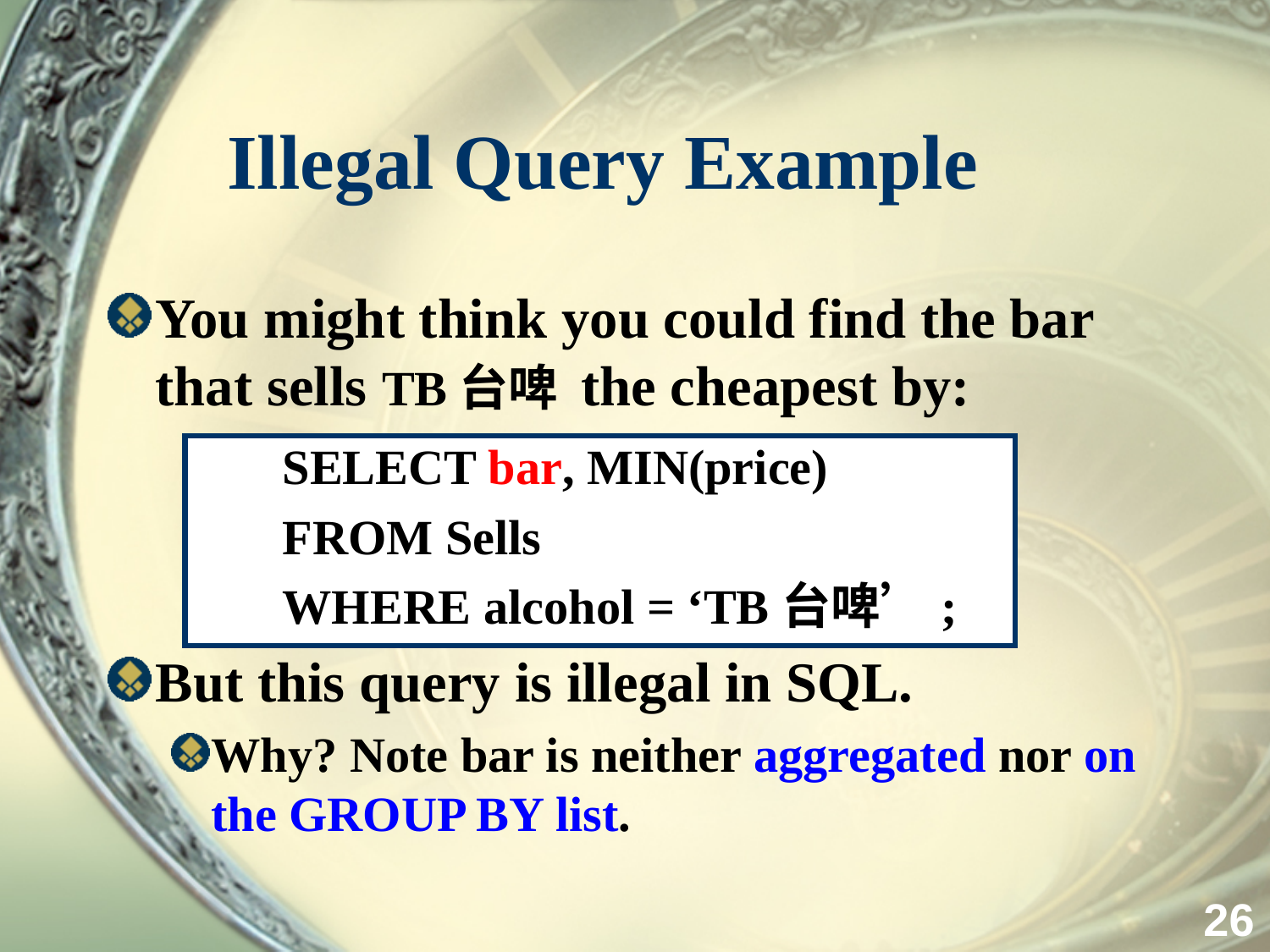

# Illegal Query Example
You might think you could find the bar that sells TB台啤 the cheapest by:
		SELECT bar, MIN(price)
		FROM Sells
		WHERE alcohol = ‘TB台啤’;
But this query is illegal in SQL.
Why? Note bar is neither aggregated nor on the GROUP BY list.

26